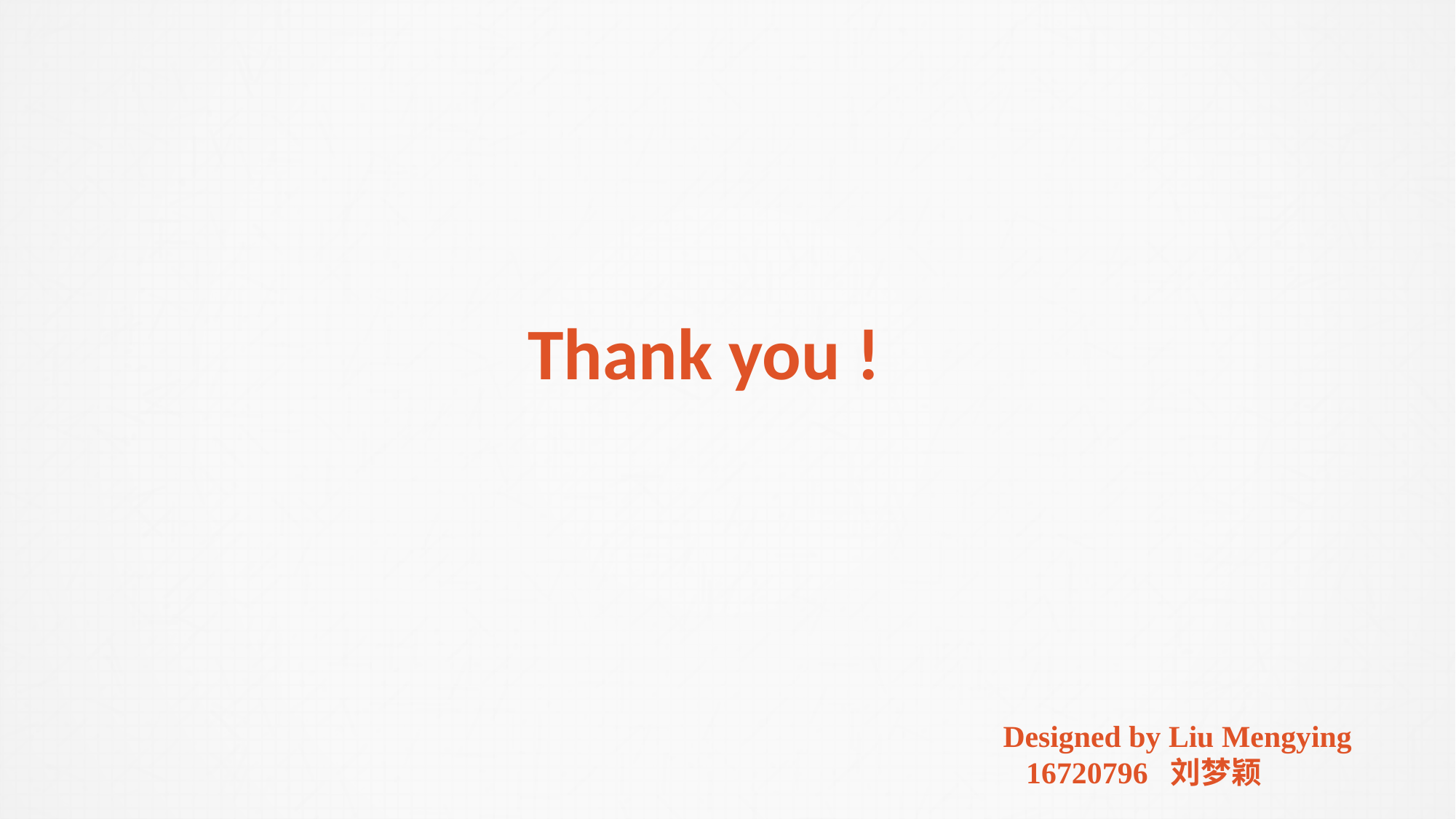

Thank you !
Designed by Liu Mengying
   16720796  刘梦颖